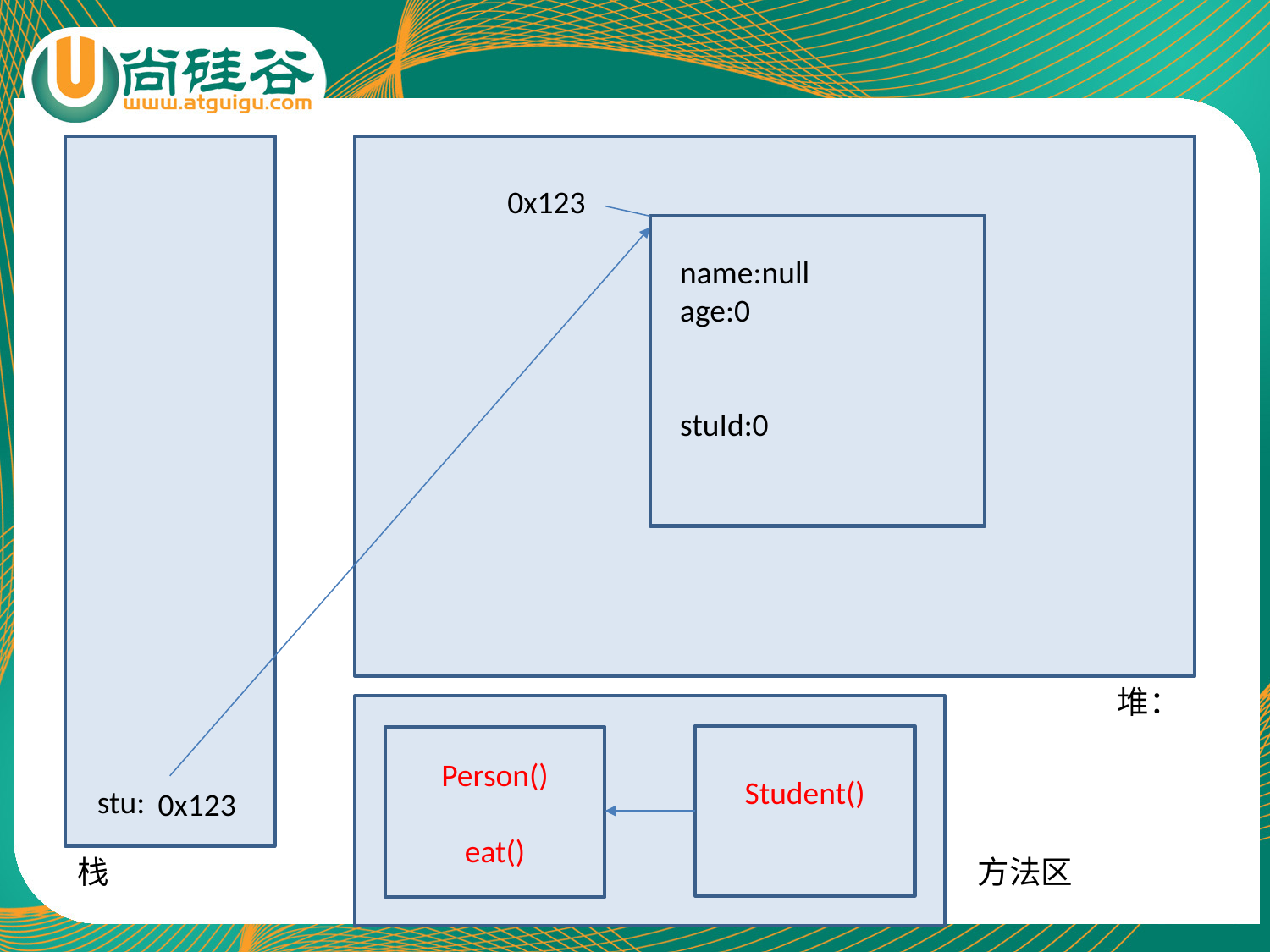

0x123

name:null
age:0

stuId:0
堆：

Student()

Person()

eat()
stu:
0x123
栈
方法区